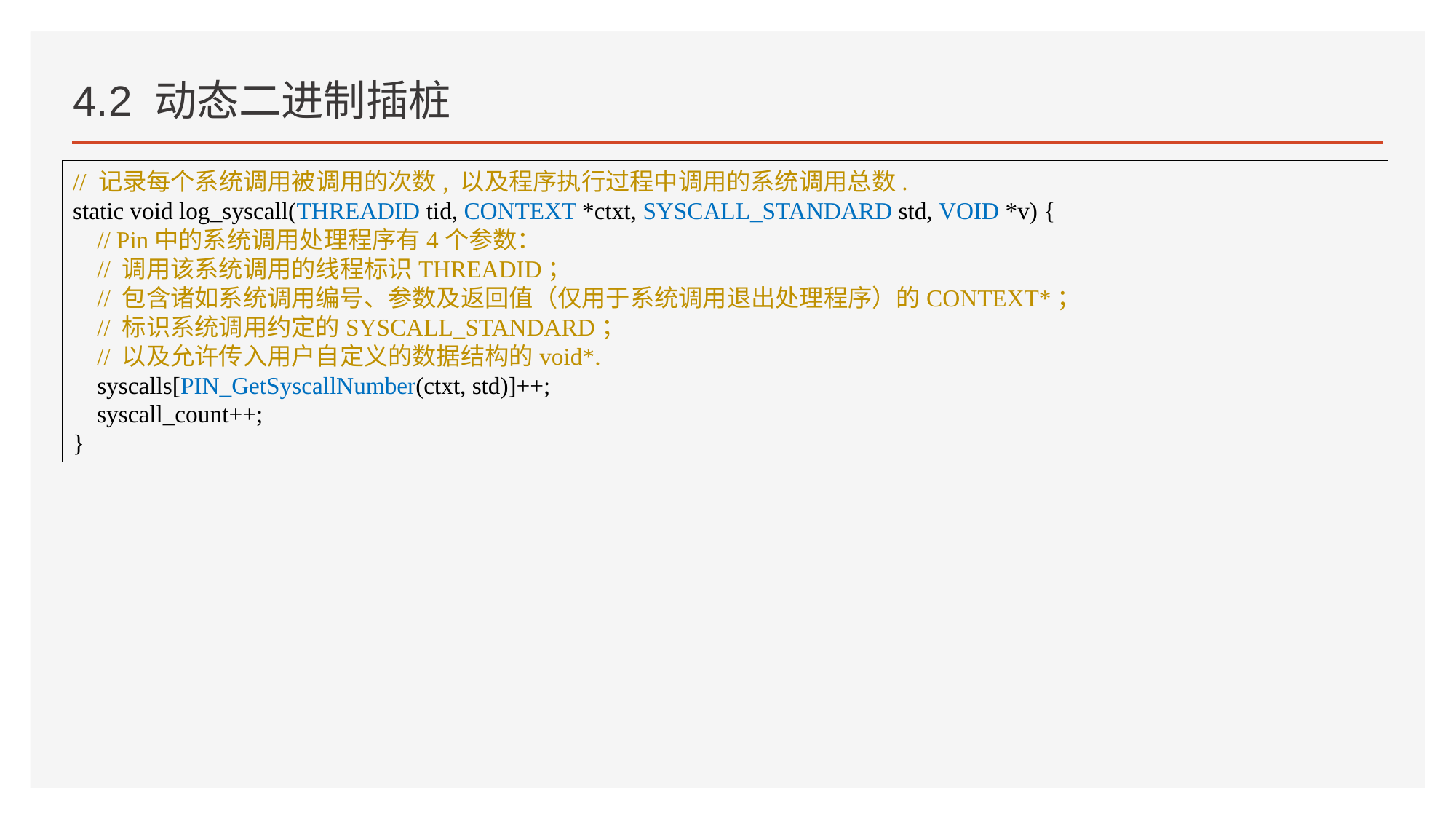

# 4.2 动态二进制插桩
// 记录每个系统调用被调用的次数, 以及程序执行过程中调用的系统调用总数.
static void log_syscall(THREADID tid, CONTEXT *ctxt, SYSCALL_STANDARD std, VOID *v) {
    // Pin中的系统调用处理程序有4个参数：
    // 调用该系统调用的线程标识THREADID；
    // 包含诸如系统调用编号、参数及返回值（仅用于系统调用退出处理程序）的CONTEXT*；
    // 标识系统调用约定的SYSCALL_STANDARD；
    // 以及允许传入用户自定义的数据结构的void*.
    syscalls[PIN_GetSyscallNumber(ctxt, std)]++;
    syscall_count++;
}